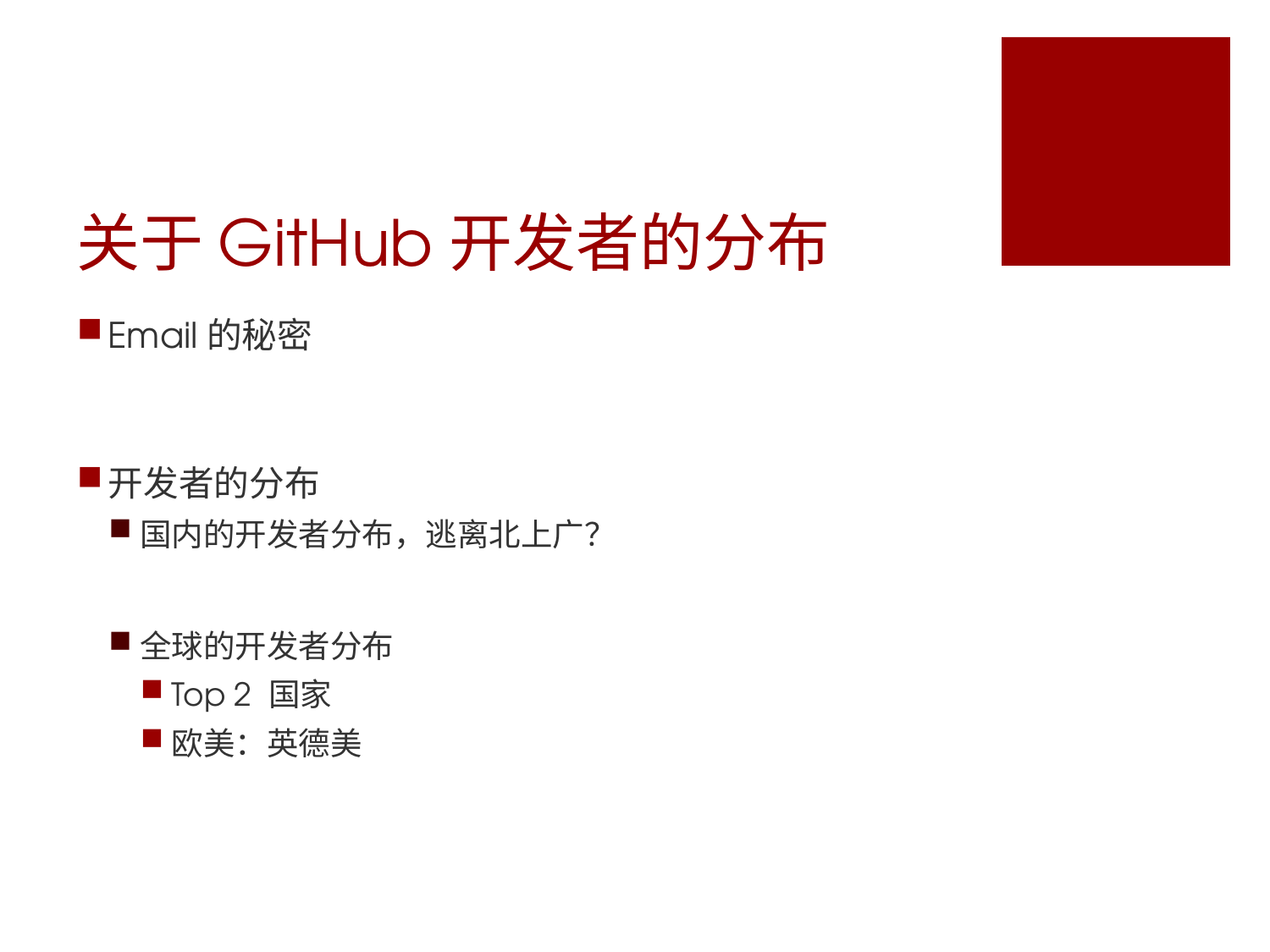

# 关于GitHub开发者的分布
Email的秘密

开发者的分布
国内的开发者分布，逃离北上广？

全球的开发者分布
Top 2 国家
欧美：英德美